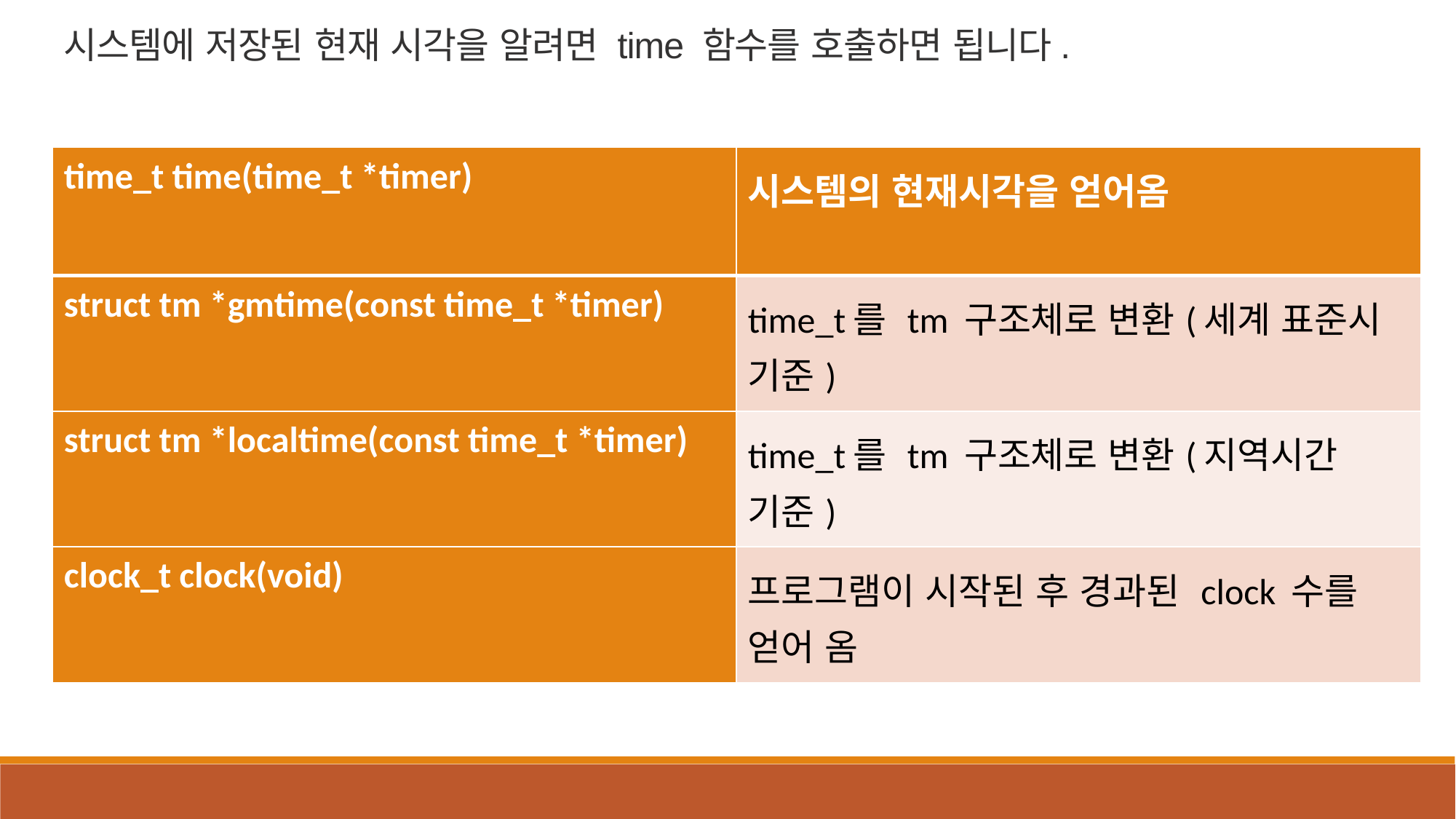

# 시스템에 저장된 현재 시각을 알려면 time 함수를 호출하면 됩니다.
| time\_t time(time\_t \*timer) | 시스템의 현재시각을 얻어옴 |
| --- | --- |
| struct tm \*gmtime(const time\_t \*timer) | time\_t를 tm 구조체로 변환(세계 표준시 기준) |
| struct tm \*localtime(const time\_t \*timer) | time\_t를 tm 구조체로 변환(지역시간 기준) |
| clock\_t clock(void) | 프로그램이 시작된 후 경과된 clock 수를 얻어 옴 |